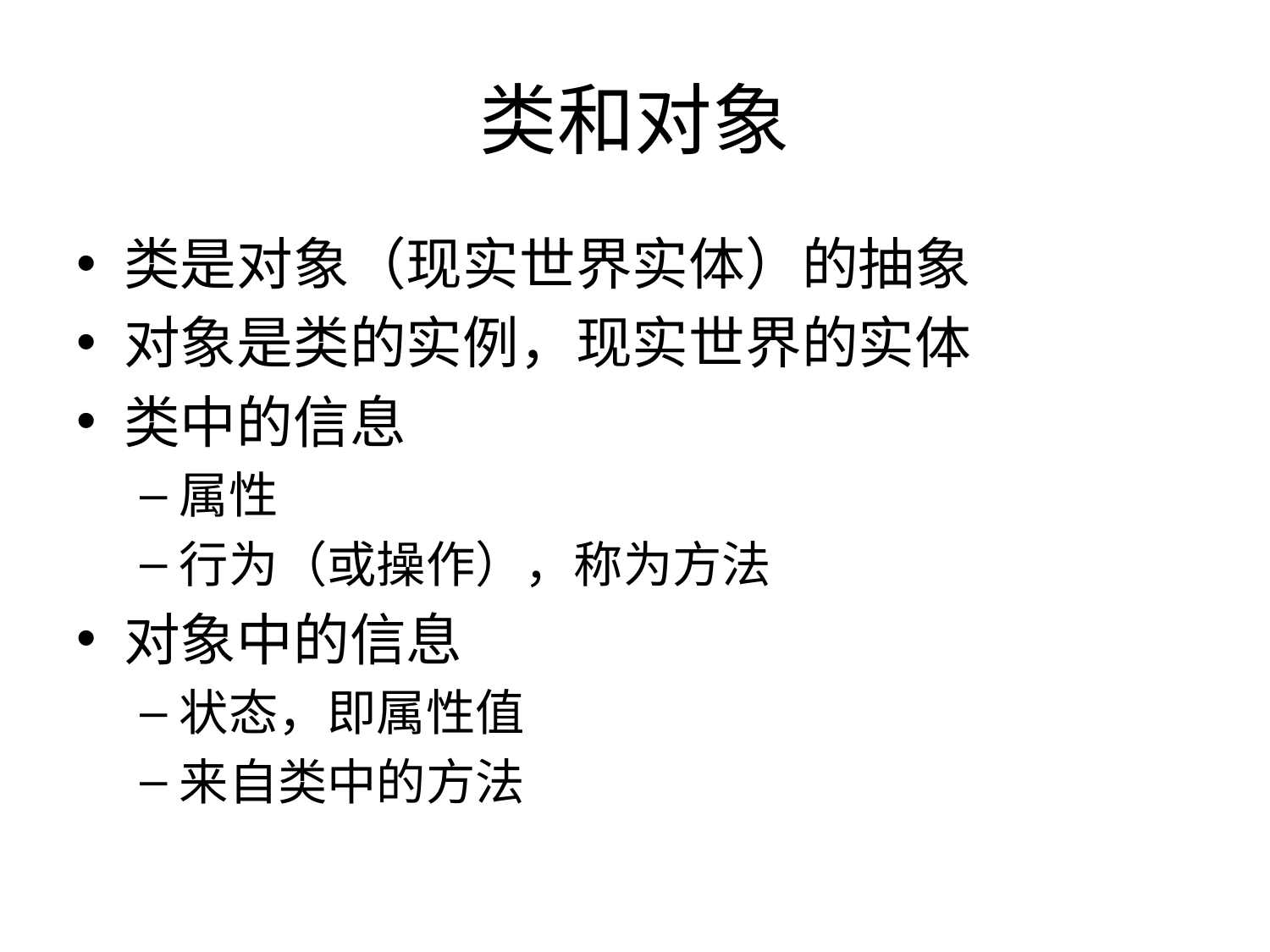

# 类和对象
类是对象（现实世界实体）的抽象
对象是类的实例，现实世界的实体
类中的信息
属性
行为（或操作），称为方法
对象中的信息
状态，即属性值
来自类中的方法